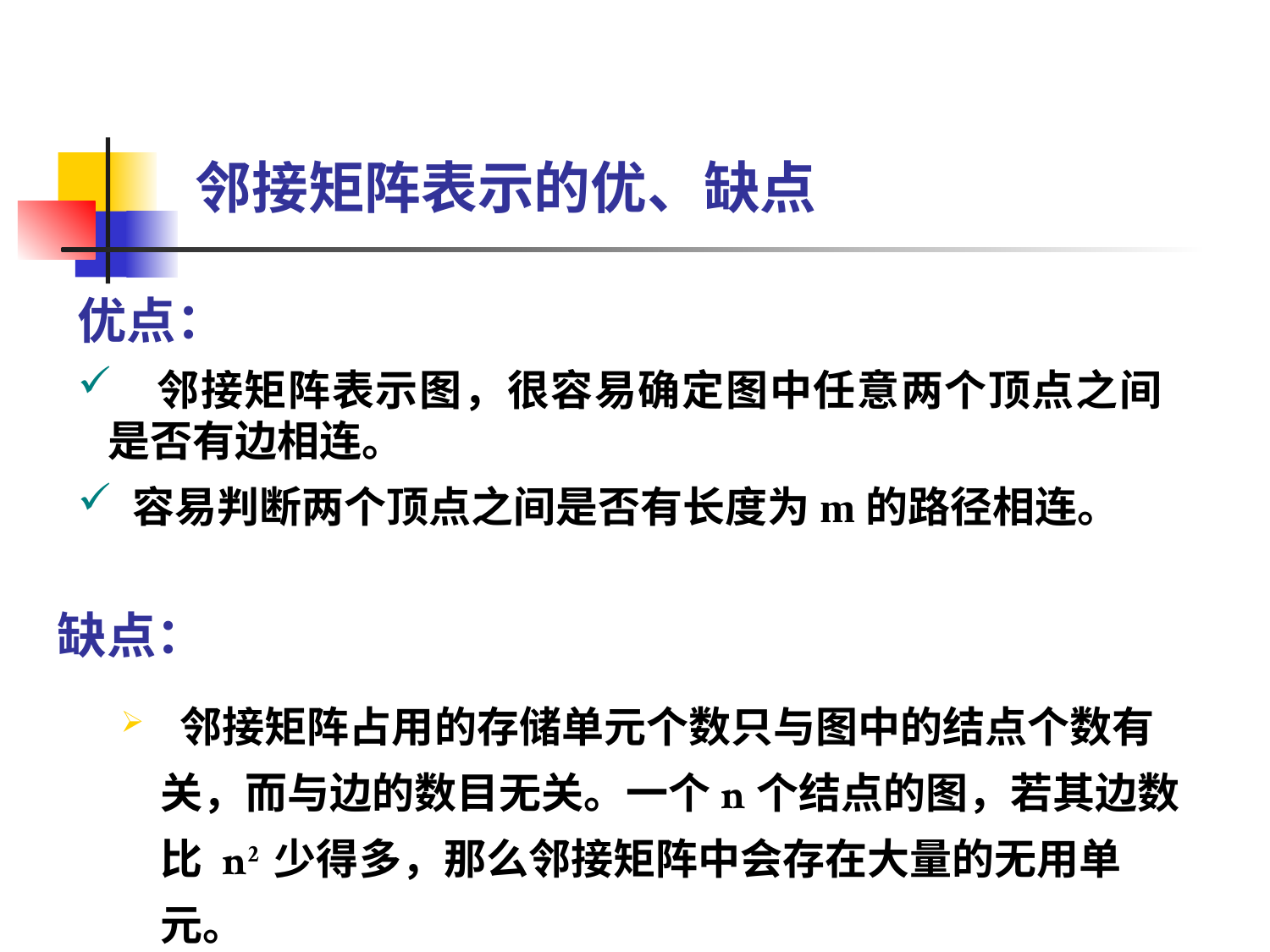

邻接矩阵表示的优、缺点
优点：
   邻接矩阵表示图，很容易确定图中任意两个顶点之间是否有边相连。
 容易判断两个顶点之间是否有长度为m的路径相连。
缺点：
 邻接矩阵占用的存储单元个数只与图中的结点个数有关，而与边的数目无关。一个n个结点的图，若其边数比 n2 少得多，那么邻接矩阵中会存在大量的无用单元。